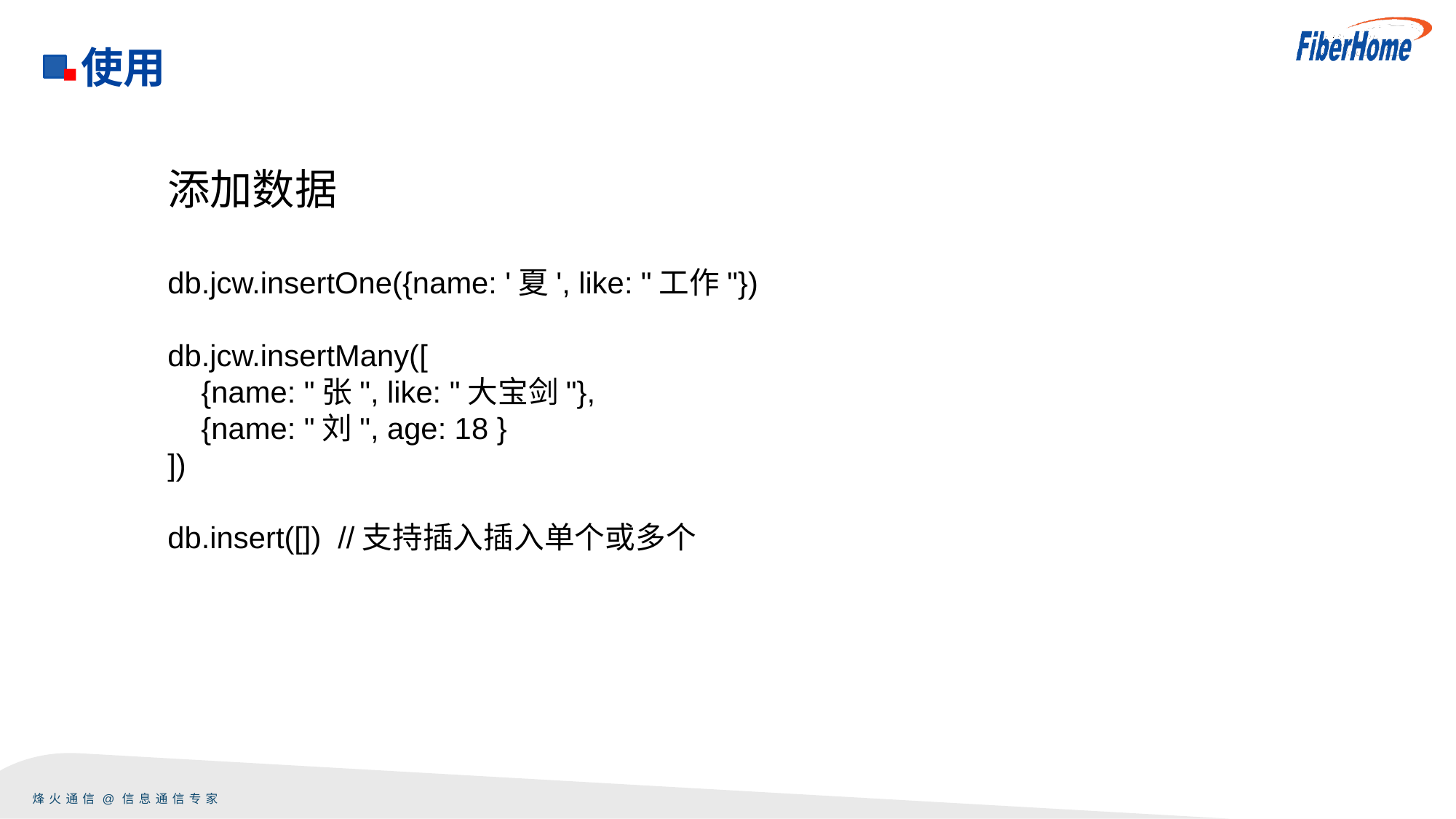

使用
添加数据
db.jcw.insertOne({name: '夏', like: "工作"})

db.jcw.insertMany([
    {name: "张", like: "大宝剑"},
    {name: "刘", age: 18 }
])

db.insert([])  //支持插入插入单个或多个